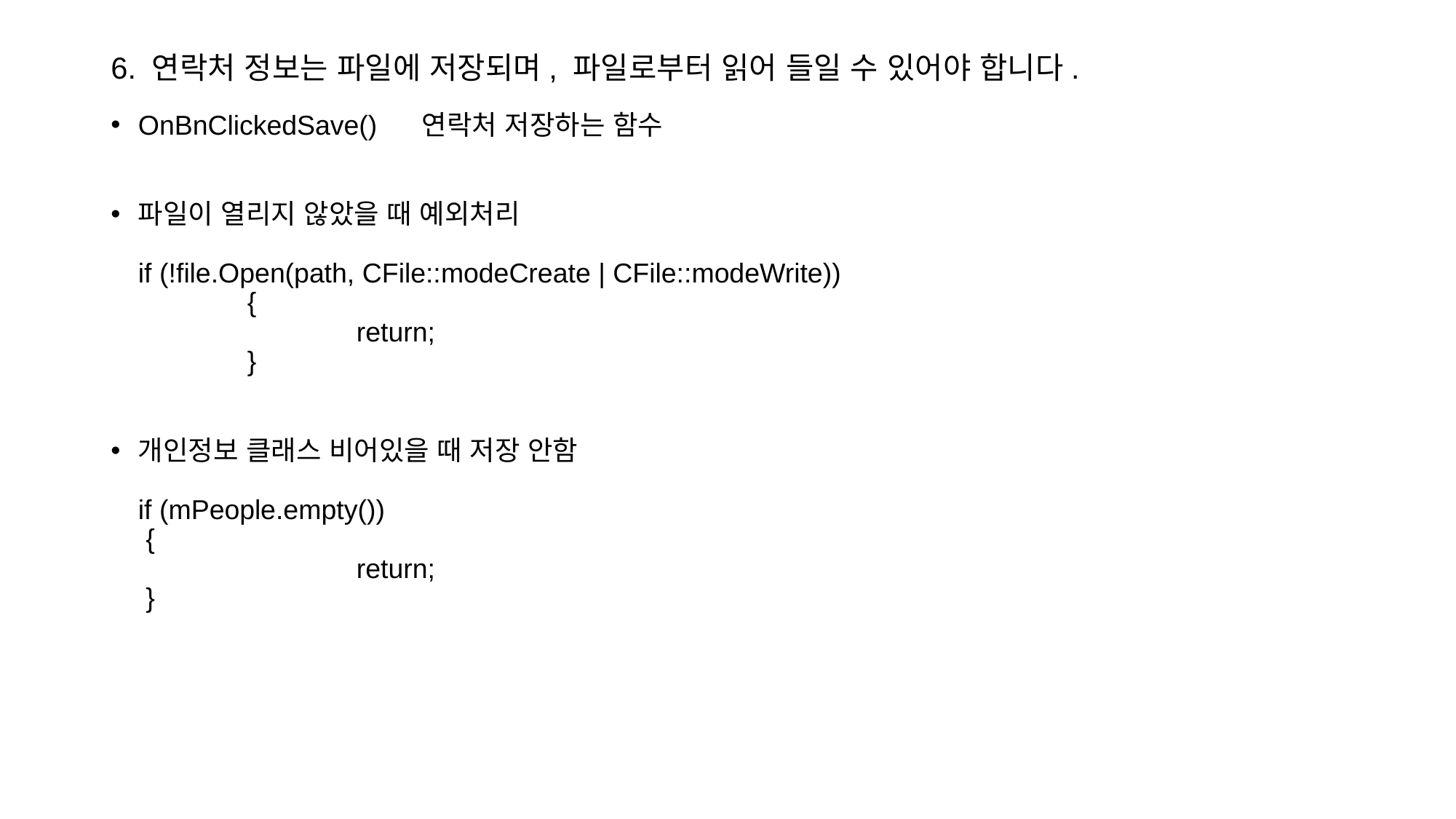

# 6. 연락처 정보는 파일에 저장되며, 파일로부터 읽어 들일 수 있어야 합니다.
OnBnClickedSave()     연락처 저장하는 함수

파일이 열리지 않았을 때 예외처리
if (!file.Open(path, CFile::modeCreate | CFile::modeWrite))
 	{
		return;
	}

개인정보 클래스 비어있을 때 저장 안함
if (mPeople.empty())
 {
		return;
 }